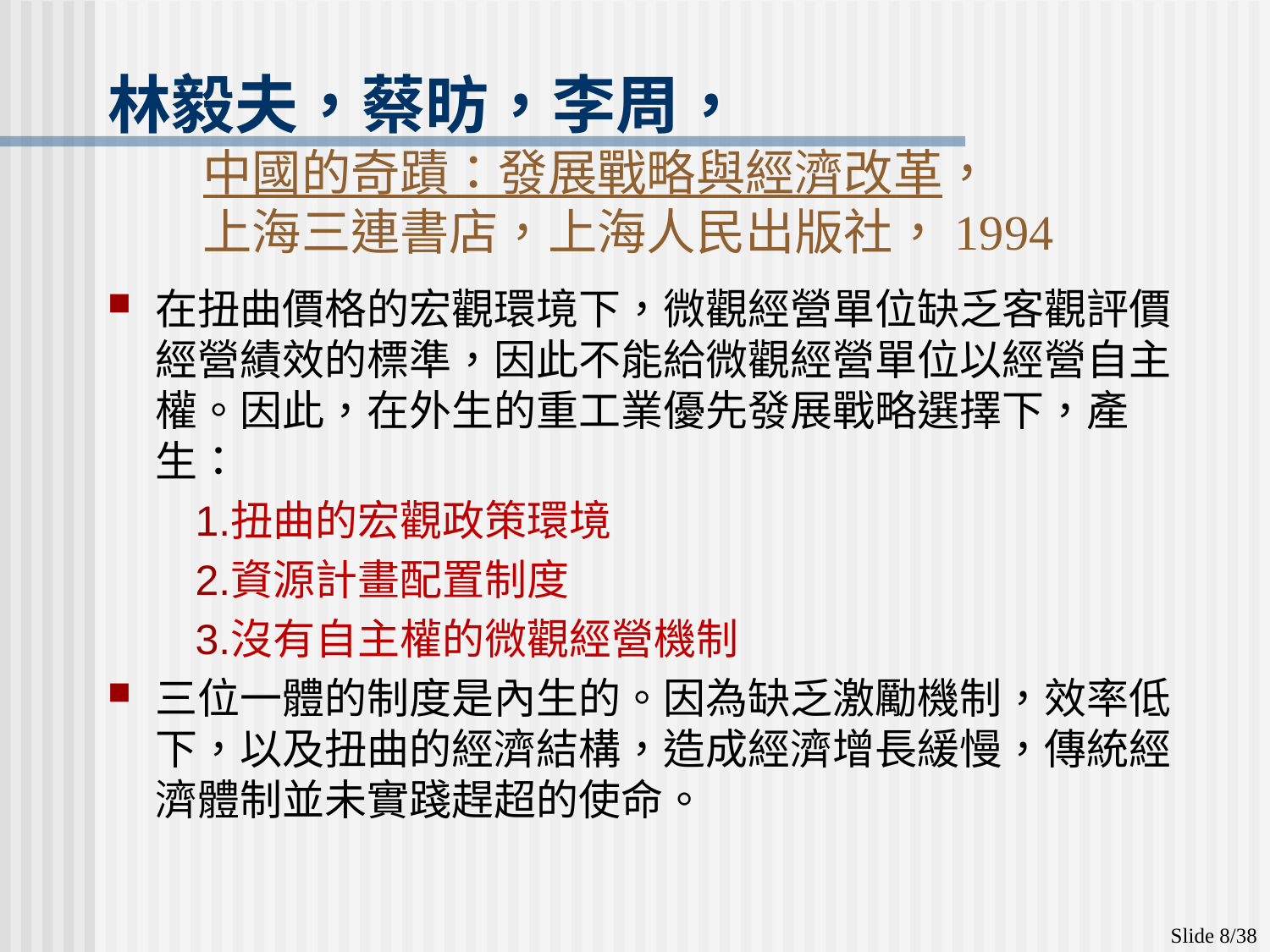

# 林毅夫，蔡昉，李周， 中國的奇蹟：發展戰略與經濟改革， 上海三連書店，上海人民出版社，1994
在扭曲價格的宏觀環境下，微觀經營單位缺乏客觀評價經營績效的標準，因此不能給微觀經營單位以經營自主權。因此，在外生的重工業優先發展戰略選擇下，產生：
扭曲的宏觀政策環境
資源計畫配置制度
沒有自主權的微觀經營機制
三位一體的制度是內生的。因為缺乏激勵機制，效率低下，以及扭曲的經濟結構，造成經濟增長緩慢，傳統經濟體制並未實踐趕超的使命。

Slide 8/38